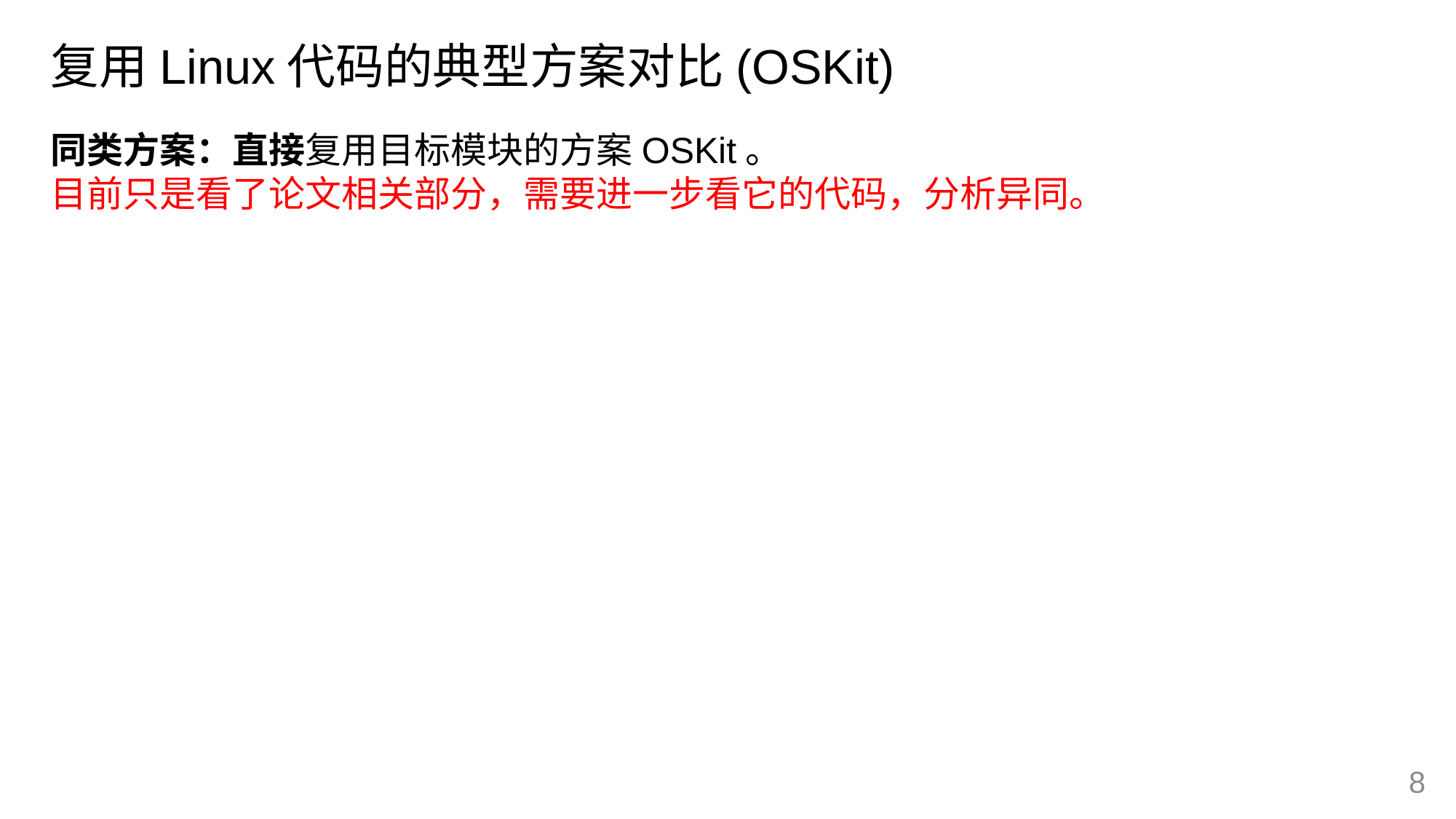

复用Linux代码的典型方案对比(OSKit)
同类方案：直接复用目标模块的方案OSKit。
目前只是看了论文相关部分，需要进一步看它的代码，分析异同。
8